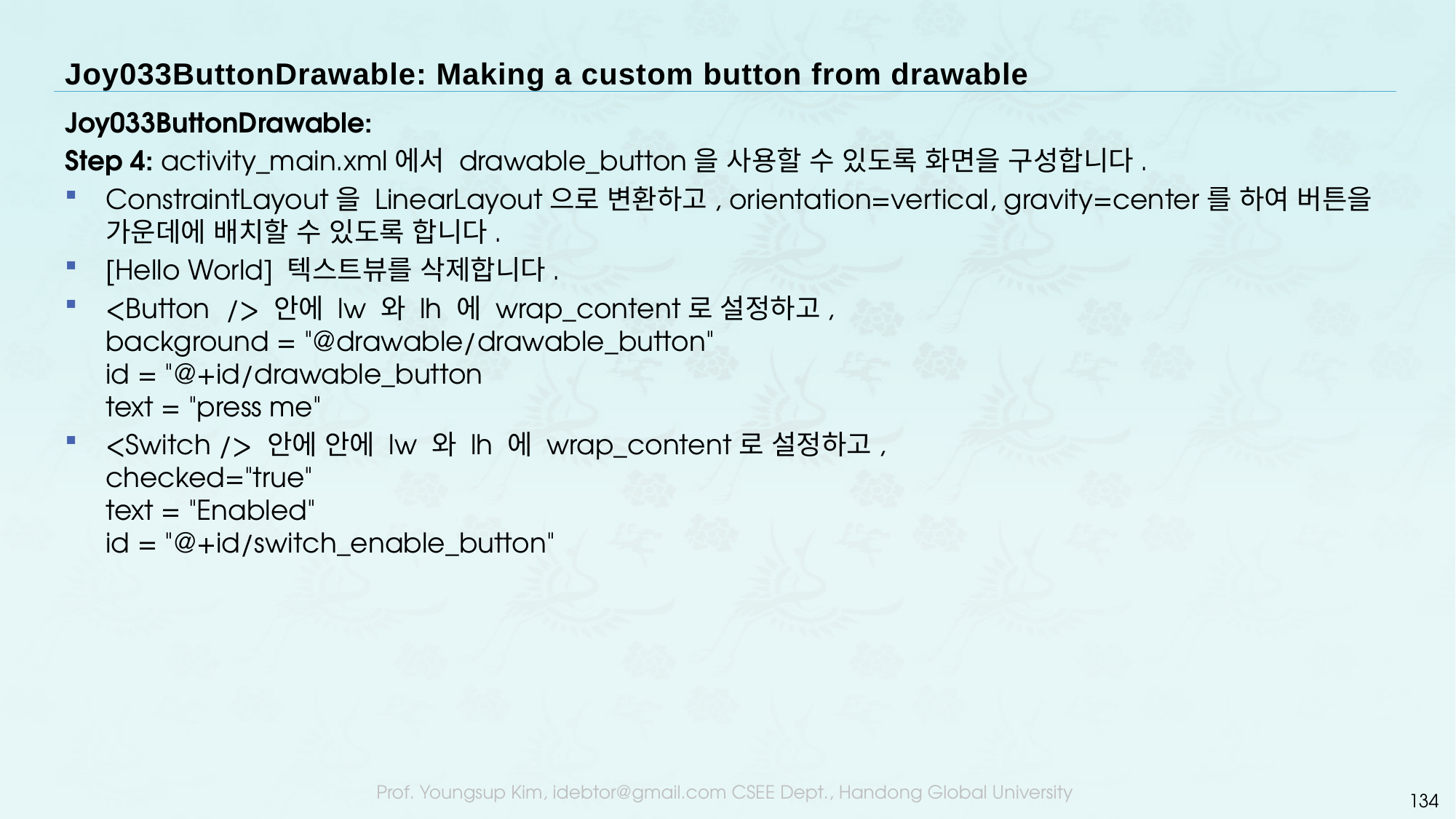

# Joy033ButtonDrawable: Making a custom button from drawable
Joy033ButtonDrawable:
Step 4: activity_main.xml에서 drawable_button을 사용할 수 있도록 화면을 구성합니다.
ConstraintLayout을 LinearLayout으로 변환하고, orientation=vertical, gravity=center를 하여 버튼을 가운데에 배치할 수 있도록 합니다.
[Hello World] 텍스트뷰를 삭제합니다.
<Button  /> 안에 lw 와 lh 에 wrap_content로 설정하고,
background = "@drawable/drawable_button"
id = "@+id/drawable_button
text = "press me"
<Switch /> 안에 안에 lw 와 lh 에 wrap_content로 설정하고,
checked="true"
text = "Enabled"
id = "@+id/switch_enable_button"

134